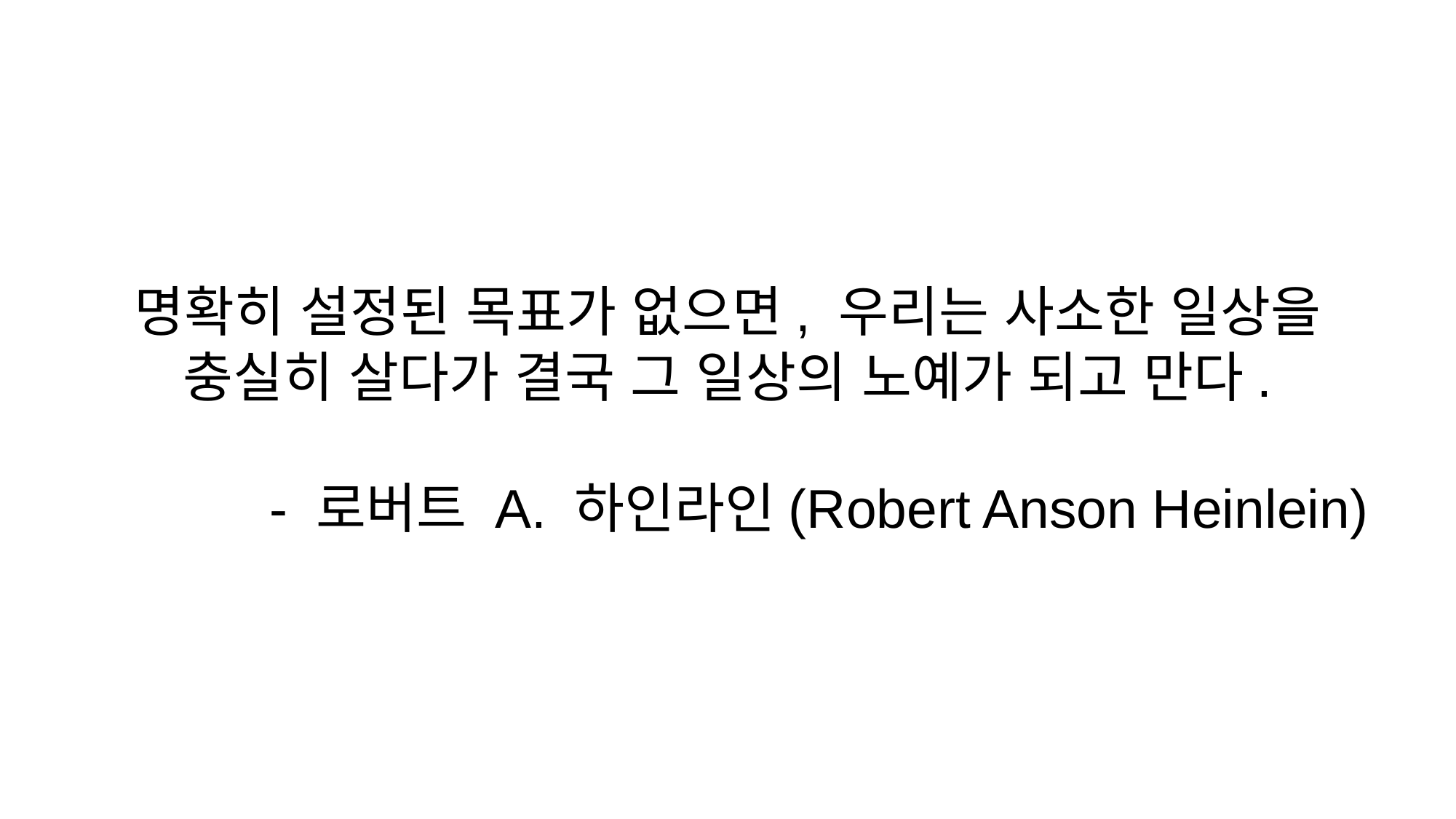

명확히 설정된 목표가 없으면, 우리는 사소한 일상을 충실히 살다가 결국 그 일상의 노예가 되고 만다.

- 로버트 A. 하인라인(Robert Anson Heinlein)